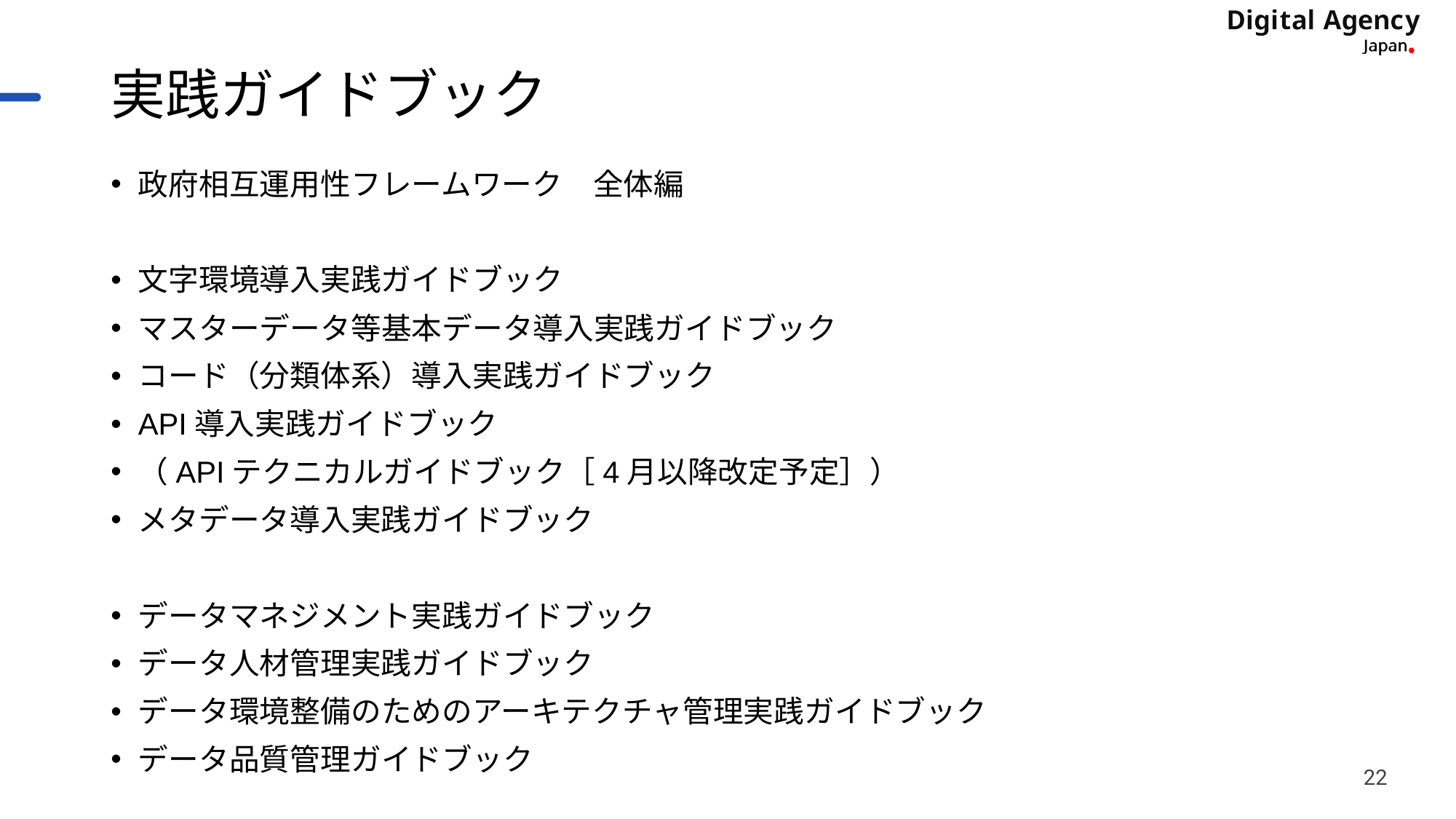

# 実践ガイドブック
政府相互運用性フレームワーク　全体編

文字環境導入実践ガイドブック
マスターデータ等基本データ導入実践ガイドブック
コード（分類体系）導入実践ガイドブック
API導入実践ガイドブック
（APIテクニカルガイドブック［4月以降改定予定］）
メタデータ導入実践ガイドブック

データマネジメント実践ガイドブック
データ人材管理実践ガイドブック
データ環境整備のためのアーキテクチャ管理実践ガイドブック
データ品質管理ガイドブック
22